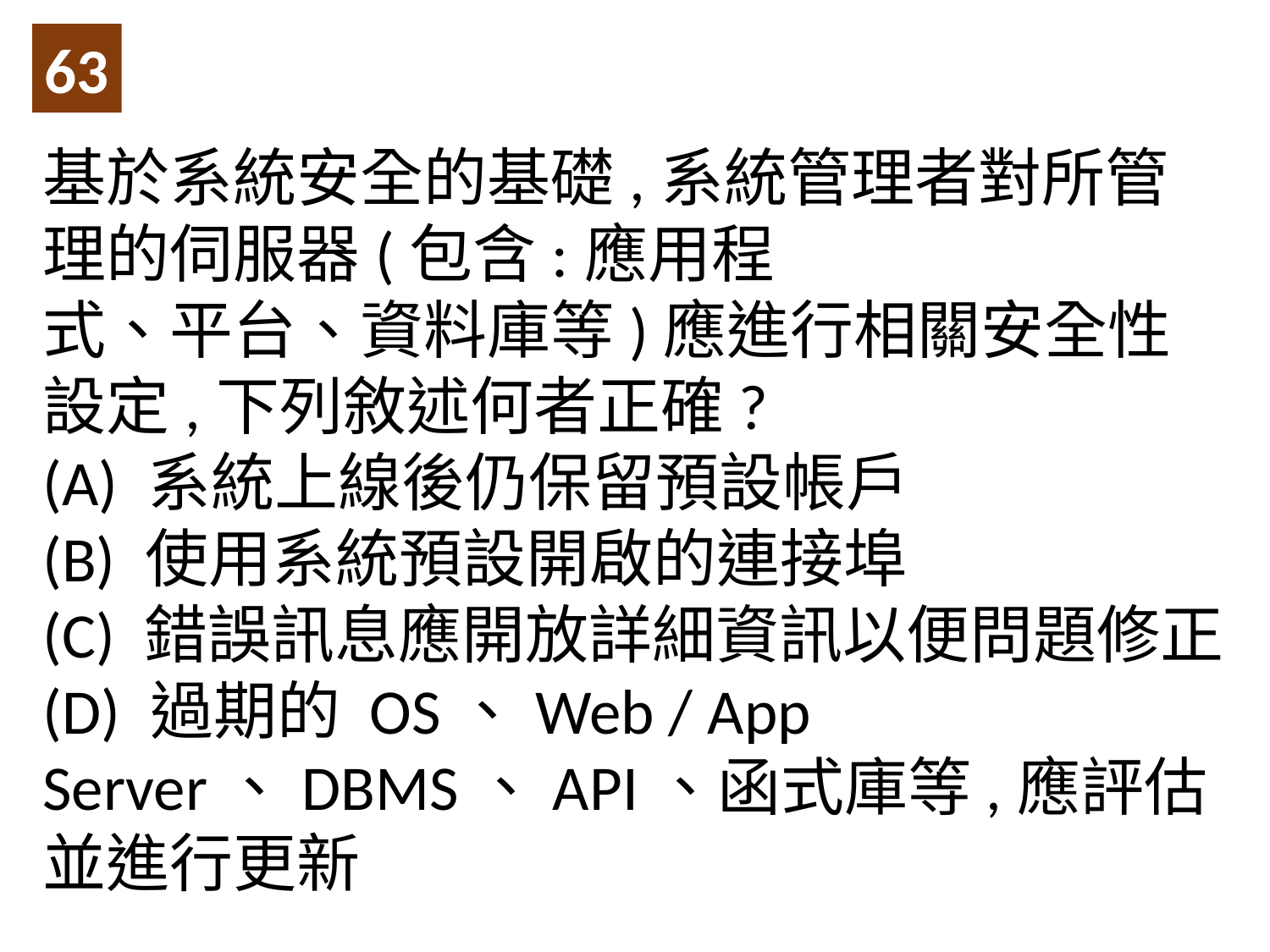

63
基於系統安全的基礎,系統管理者對所管理的伺服器(包含:應用程
式、平台、資料庫等)應進行相關安全性設定,下列敘述何者正確?
(A) 系統上線後仍保留預設帳戶
(B) 使用系統預設開啟的連接埠
(C) 錯誤訊息應開放詳細資訊以便問題修正
(D) 過期的 OS、Web / App Server、DBMS、API、函式庫等,應評估並進行更新